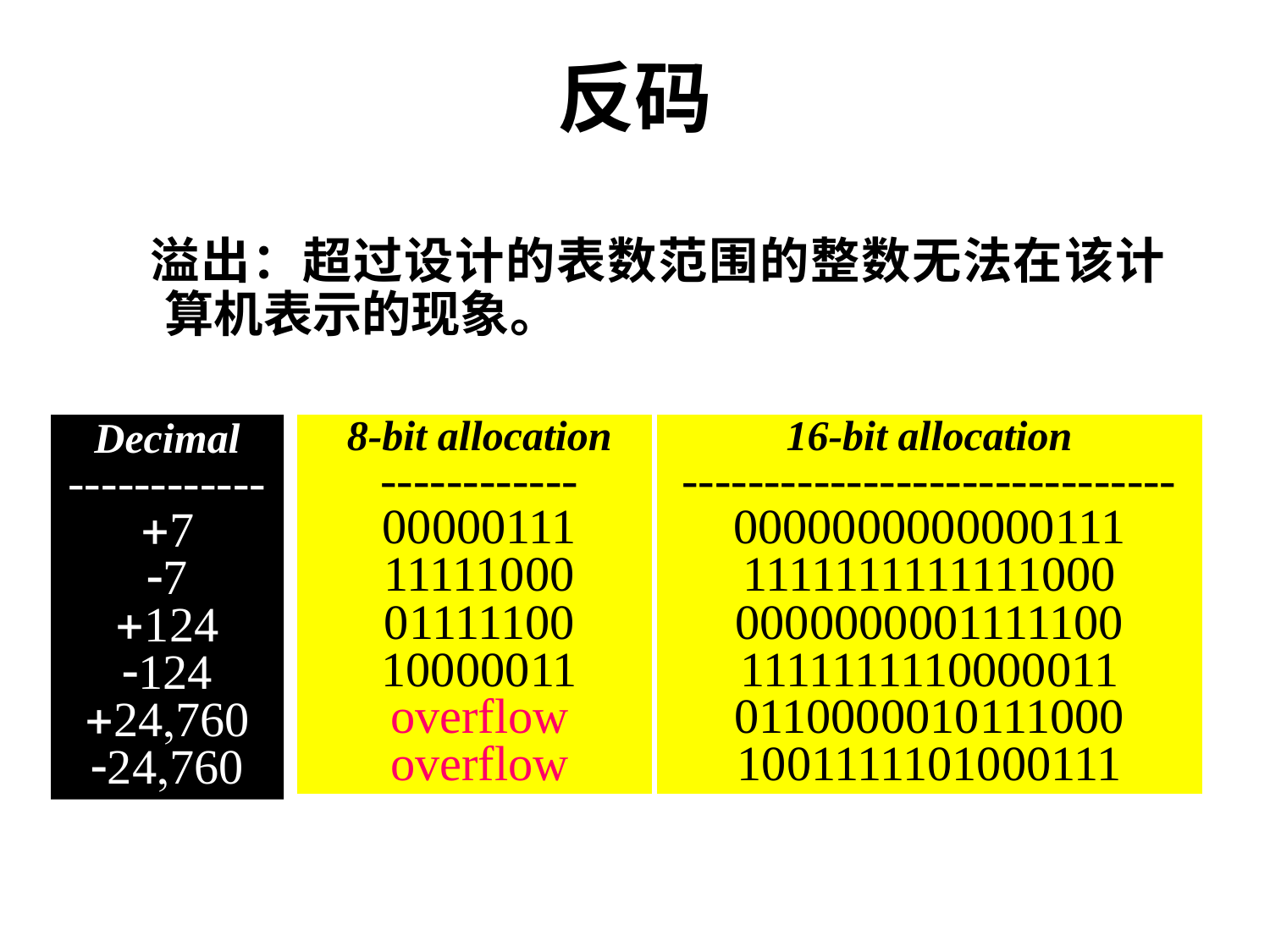

# 反码

  溢出：超过设计的表数范围的整数无法在该计算机表示的现象。
8-bit allocation
------------
00000111
11111000
01111100
10000011
overflow
overflow
16-bit allocation
------------------------------
0000000000000111
1111111111111000
0000000001111100
1111111110000011
0110000010111000
1001111101000111
Decimal
------------
+7
−7
+124
−124
+24,760
−24,760